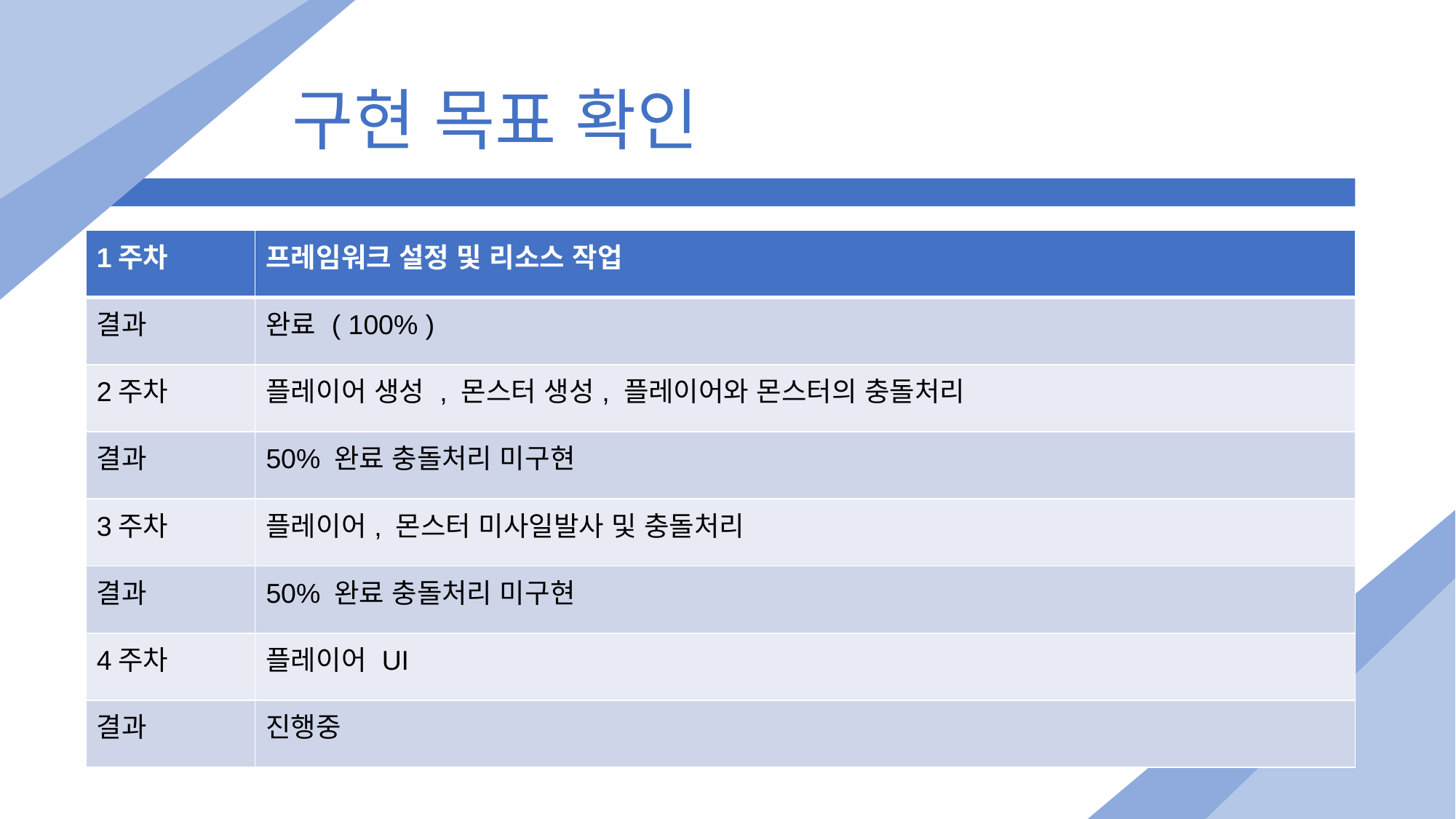

# 구현 목표 확인

| 1주차 | 프레임워크 설정 및 리소스 작업 |
| --- | --- |
| 결과 | 완료 ( 100% ) |
| 2주차 | 플레이어 생성 , 몬스터 생성, 플레이어와 몬스터의 충돌처리 |
| 결과 | 50% 완료 충돌처리 미구현 |
| 3주차 | 플레이어, 몬스터 미사일발사 및 충돌처리 |
| 결과 | 50% 완료 충돌처리 미구현 |
| 4주차 | 플레이어 UI |
| 결과 | 진행중 |